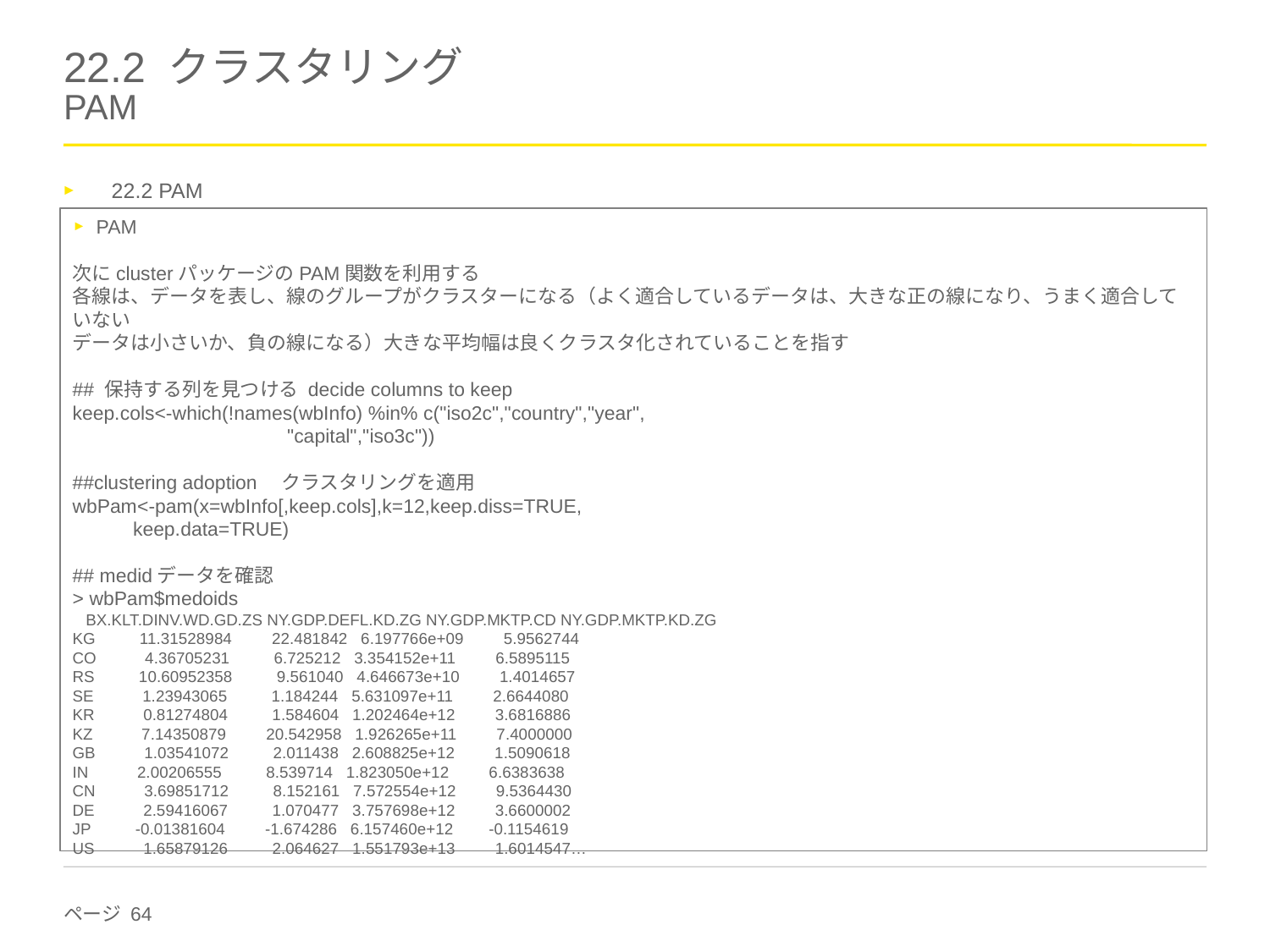

# 22.2 クラスタリング PAM
22.2 PAM

PAM

次にclusterパッケージのPAM関数を利用する
各線は、データを表し、線のグループがクラスターになる（よく適合しているデータは、大きな正の線になり、うまく適合していない
データは小さいか、負の線になる）大きな平均幅は良くクラスタ化されていることを指す

## 保持する列を見つける decide columns to keep
keep.cols<-which(!names(wbInfo) %in% c("iso2c","country","year",
                                       "capital","iso3c"))

##clustering adoption　クラスタリングを適用
wbPam<-pam(x=wbInfo[,keep.cols],k=12,keep.diss=TRUE,
           keep.data=TRUE)

## medidデータを確認
> wbPam$medoids
   BX.KLT.DINV.WD.GD.ZS NY.GDP.DEFL.KD.ZG NY.GDP.MKTP.CD NY.GDP.MKTP.KD.ZG
KG          11.31528984         22.481842   6.197766e+09         5.9562744
CO           4.36705231          6.725212   3.354152e+11         6.5895115
RS          10.60952358          9.561040   4.646673e+10         1.4014657
SE           1.23943065          1.184244   5.631097e+11         2.6644080
KR           0.81274804          1.584604   1.202464e+12         3.6816886
KZ           7.14350879         20.542958   1.926265e+11         7.4000000
GB           1.03541072          2.011438   2.608825e+12         1.5090618
IN           2.00206555          8.539714   1.823050e+12         6.6383638
CN           3.69851712          8.152161   7.572554e+12         9.5364430
DE           2.59416067          1.070477   3.757698e+12         3.6600002
JP          -0.01381604         -1.674286   6.157460e+12        -0.1154619
US           1.65879126          2.064627   1.551793e+13         1.6014547…